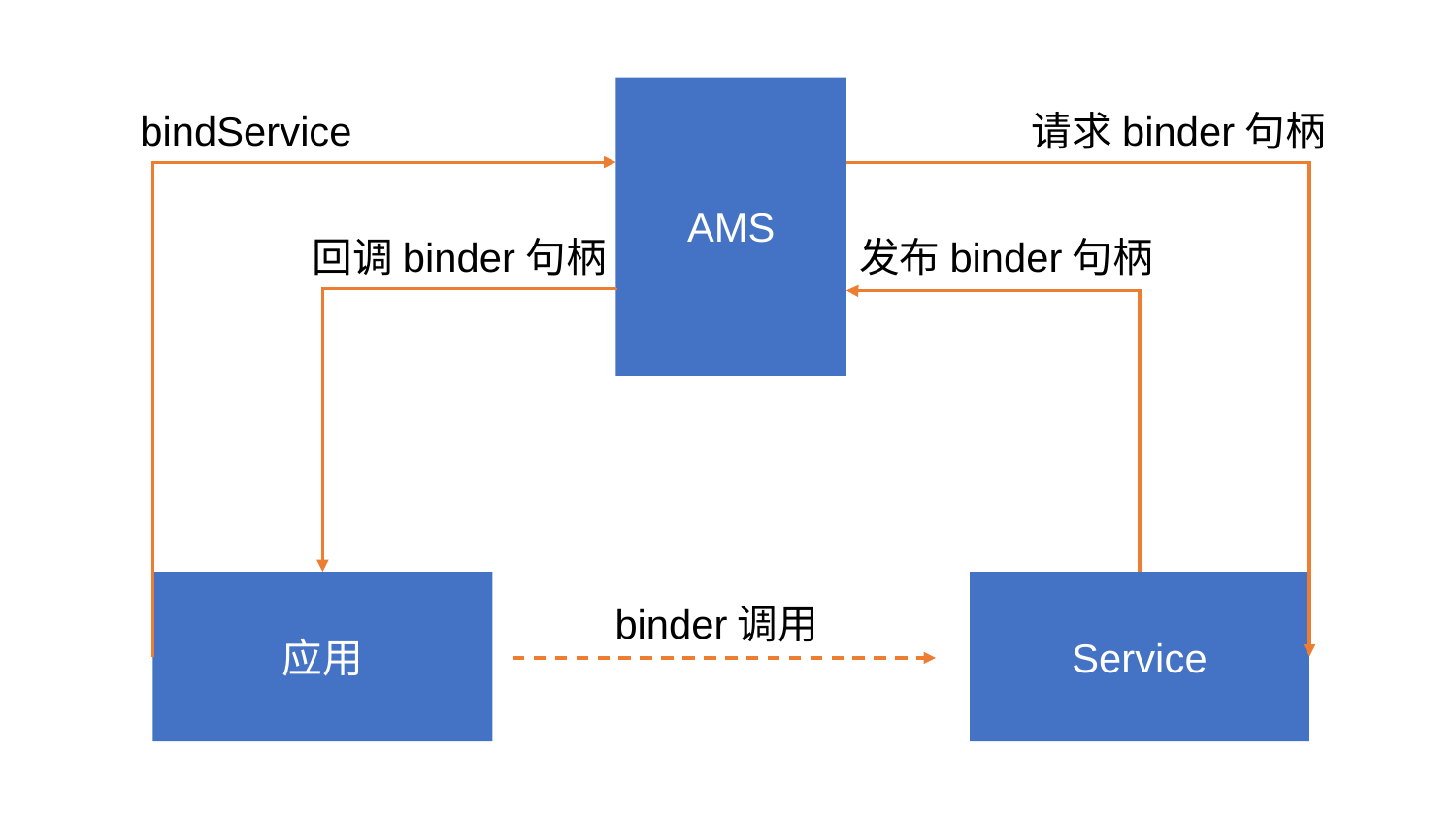

AMS
bindService
请求binder句柄
回调binder句柄
发布binder句柄
应用
Service
binder调用